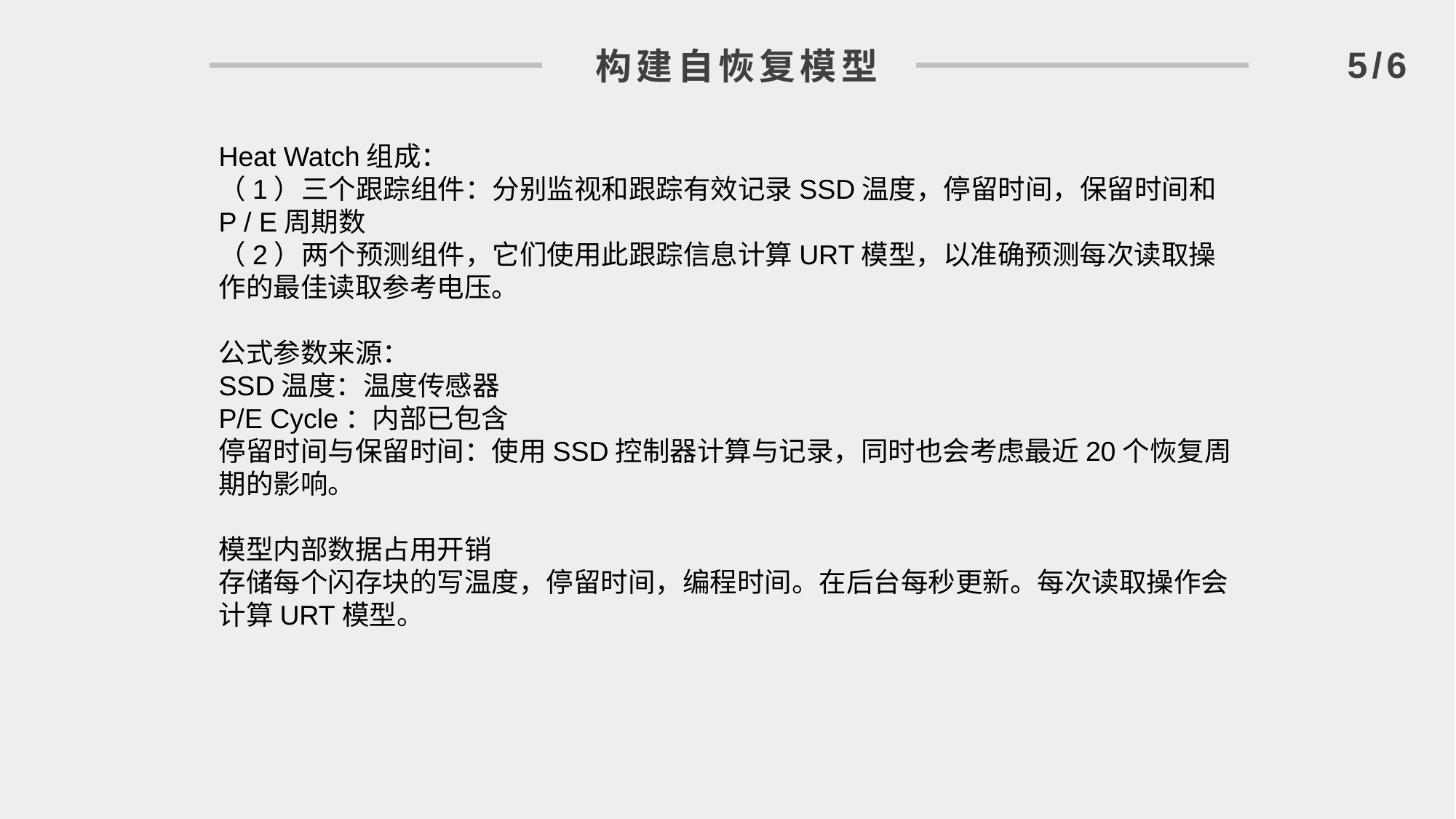

5/6
构建自恢复模型
Heat Watch组成：
（1）三个跟踪组件：分别监视和跟踪有效记录SSD温度，停留时间，保留时间和P / E周期数
（2）两个预测组件，它们使用此跟踪信息计算URT模型，以准确预测每次读取操作的最佳读取参考电压。

公式参数来源：
SSD温度：温度传感器
P/E Cycle：内部已包含
停留时间与保留时间：使用SSD控制器计算与记录，同时也会考虑最近20个恢复周期的影响。

模型内部数据占用开销
存储每个闪存块的写温度，停留时间，编程时间。在后台每秒更新。每次读取操作会计算URT模型。